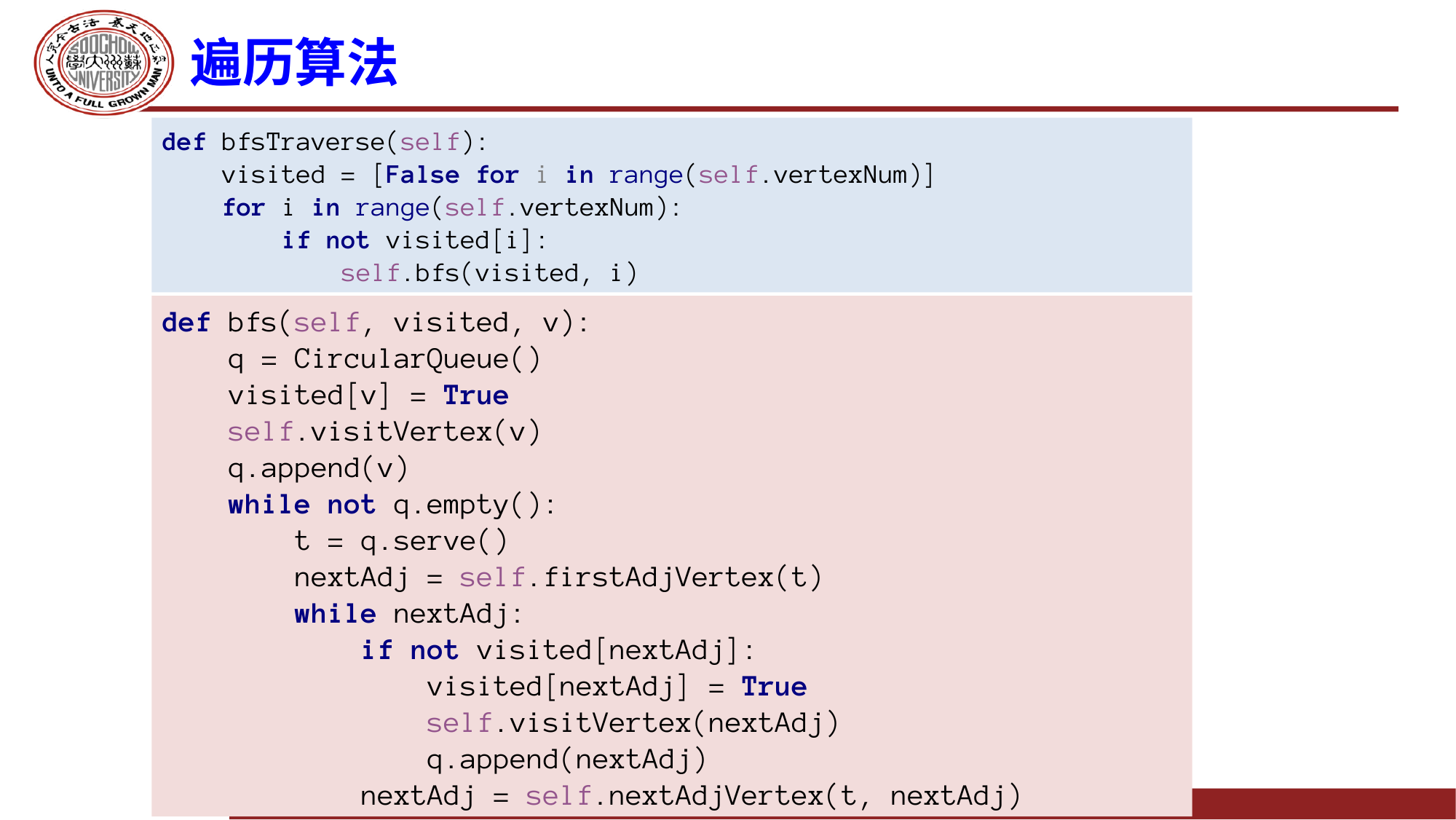

# 遍历算法
def bfsTraverse(self):
    visited = [False for i in range(self.vertexNum)]
    for i in range(self.vertexNum):
        if not visited[i]:
            self.bfs(visited, i)
def bfs(self, visited, v):
    q = CircularQueue()
    visited[v] = True
    self.visitVertex(v)
    q.append(v)
    while not q.empty():
        t = q.serve()
        nextAdj = self.firstAdjVertex(t)
        while nextAdj:
            if not visited[nextAdj]:
                visited[nextAdj] = True
                self.visitVertex(nextAdj)
                q.append(nextAdj)
            nextAdj = self.nextAdjVertex(t, nextAdj)